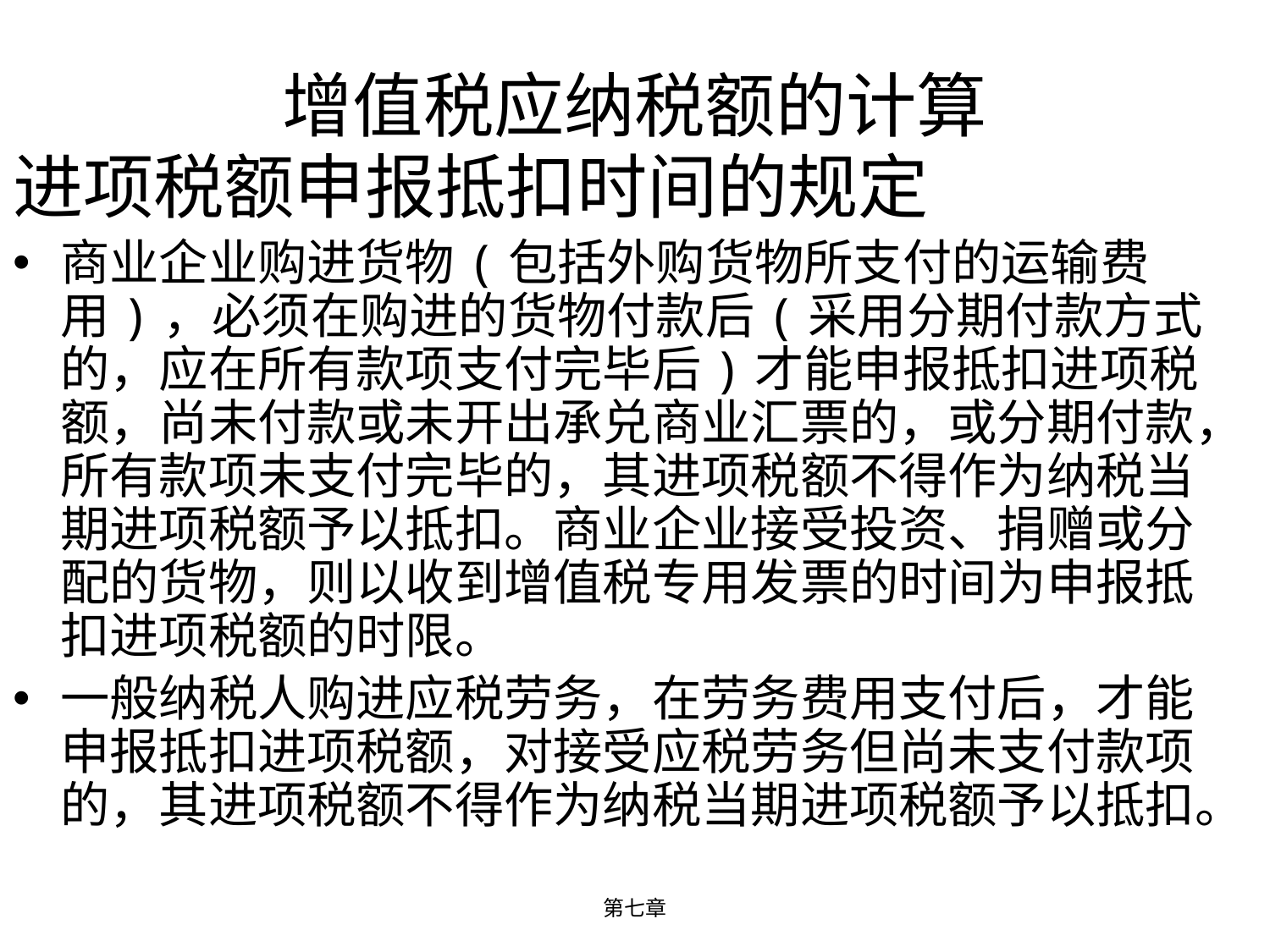

# 增值税应纳税额的计算
进项税额申报抵扣时间的规定
商业企业购进货物(包括外购货物所支付的运输费用)，必须在购进的货物付款后(采用分期付款方式的，应在所有款项支付完毕后)才能申报抵扣进项税额，尚未付款或未开出承兑商业汇票的，或分期付款，所有款项未支付完毕的，其进项税额不得作为纳税当期进项税额予以抵扣。商业企业接受投资、捐赠或分配的货物，则以收到增值税专用发票的时间为申报抵扣进项税额的时限。
一般纳税人购进应税劳务，在劳务费用支付后，才能申报抵扣进项税额，对接受应税劳务但尚未支付款项的，其进项税额不得作为纳税当期进项税额予以抵扣。

第七章
74